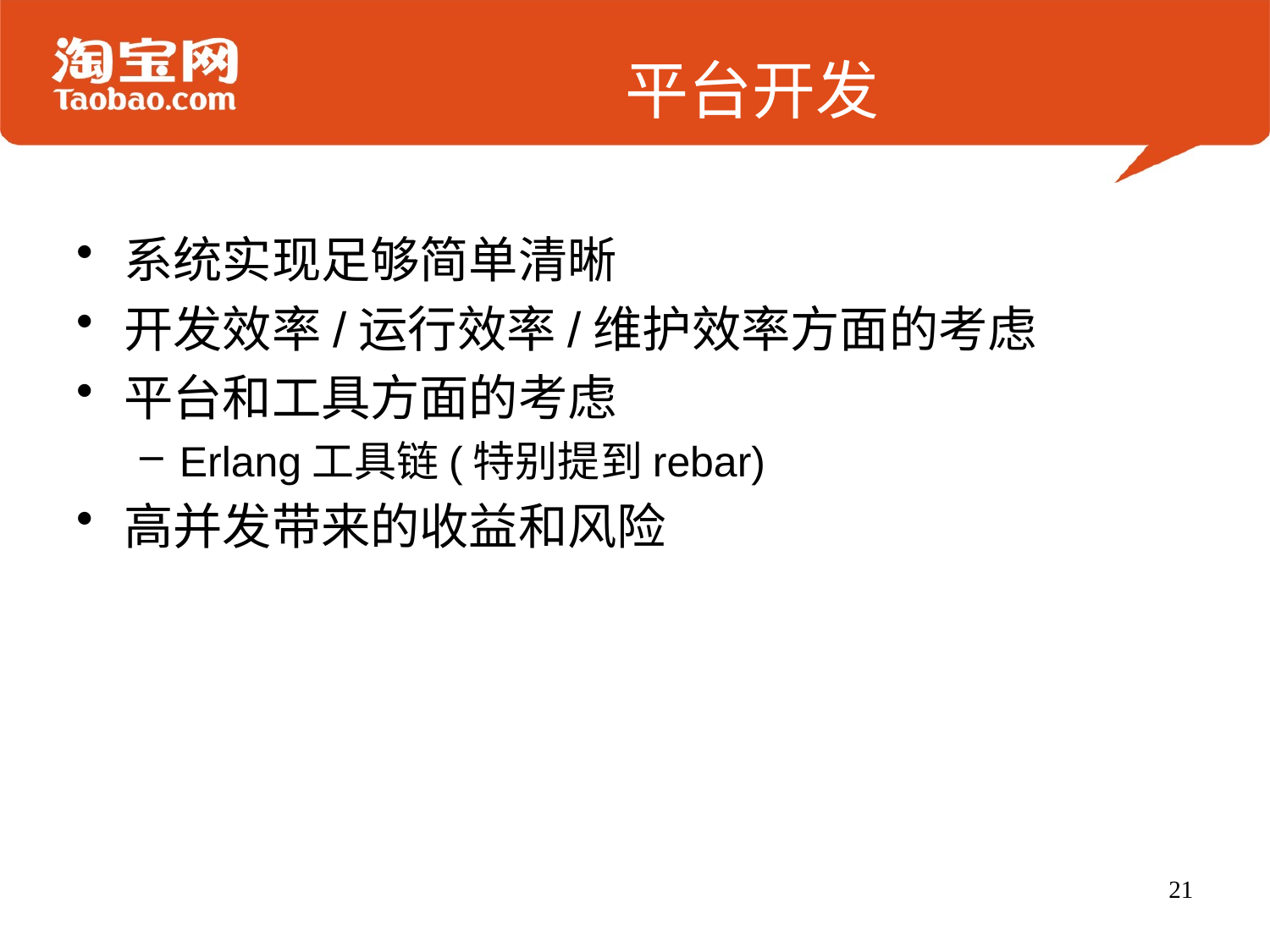

# 平台开发
系统实现足够简单清晰
开发效率/运行效率/维护效率方面的考虑
平台和工具方面的考虑
Erlang工具链(特别提到rebar)
高并发带来的收益和风险
21